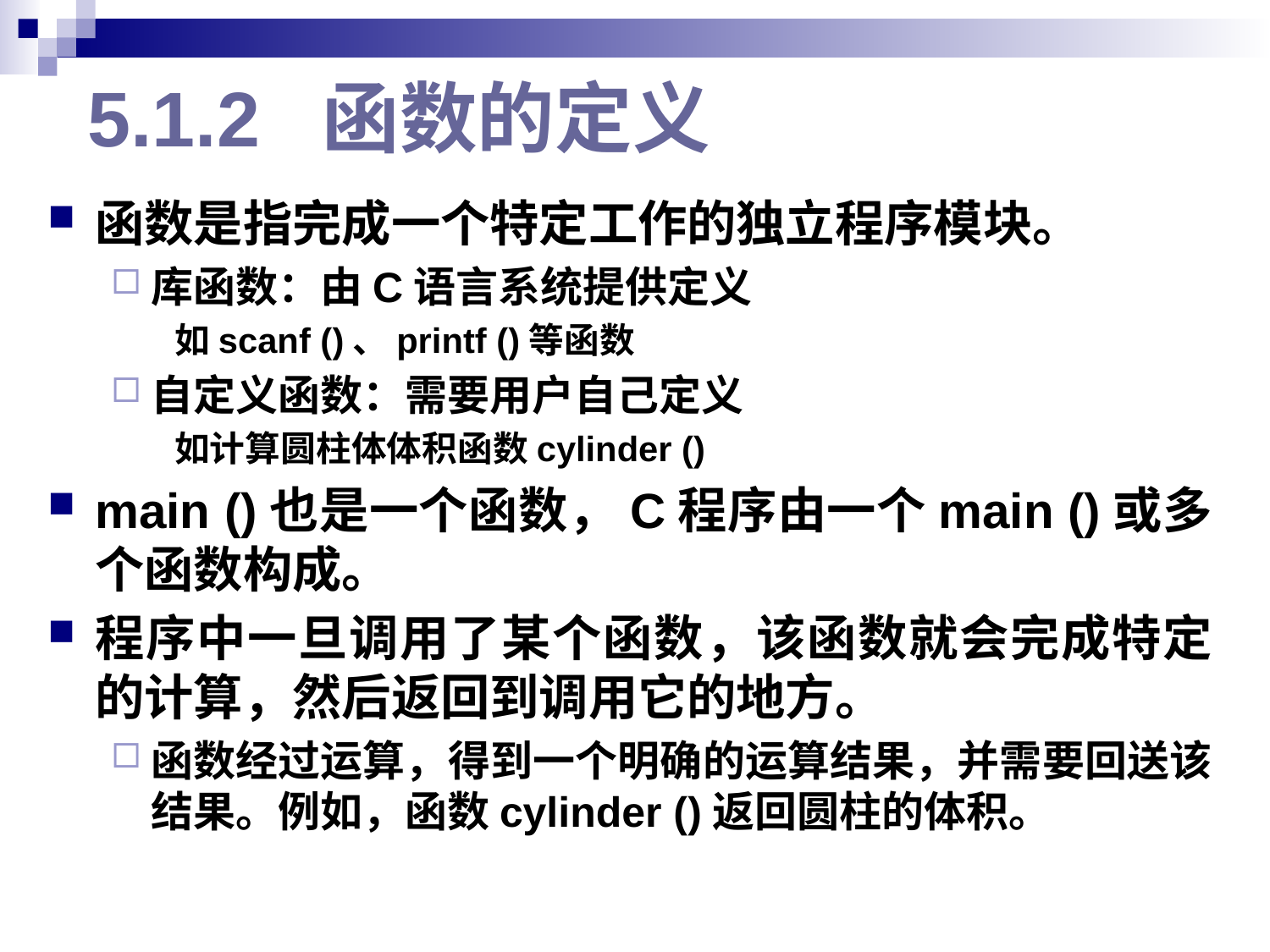

# 5.1.2  函数的定义
函数是指完成一个特定工作的独立程序模块。
库函数：由C语言系统提供定义
如scanf ()、printf ()等函数
自定义函数：需要用户自己定义
如计算圆柱体体积函数cylinder ()
main ()也是一个函数，C程序由一个main ()或多个函数构成。
程序中一旦调用了某个函数，该函数就会完成特定的计算，然后返回到调用它的地方。
函数经过运算，得到一个明确的运算结果，并需要回送该结果。例如，函数cylinder ()返回圆柱的体积。